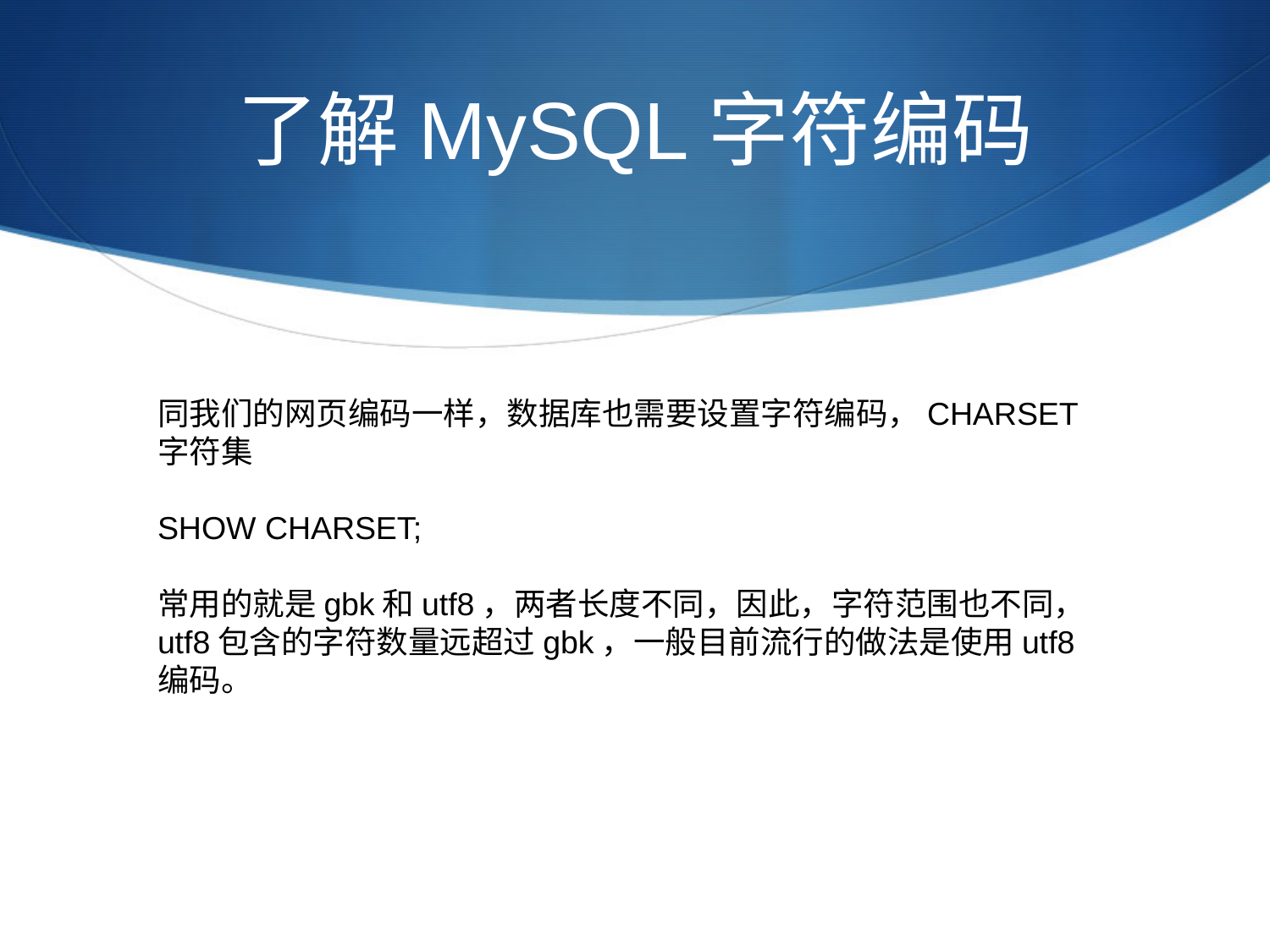

# 了解MySQL字符编码
同我们的网页编码一样，数据库也需要设置字符编码，CHARSET字符集

SHOW CHARSET;

常用的就是gbk和utf8，两者长度不同，因此，字符范围也不同，utf8包含的字符数量远超过gbk，一般目前流行的做法是使用utf8编码。